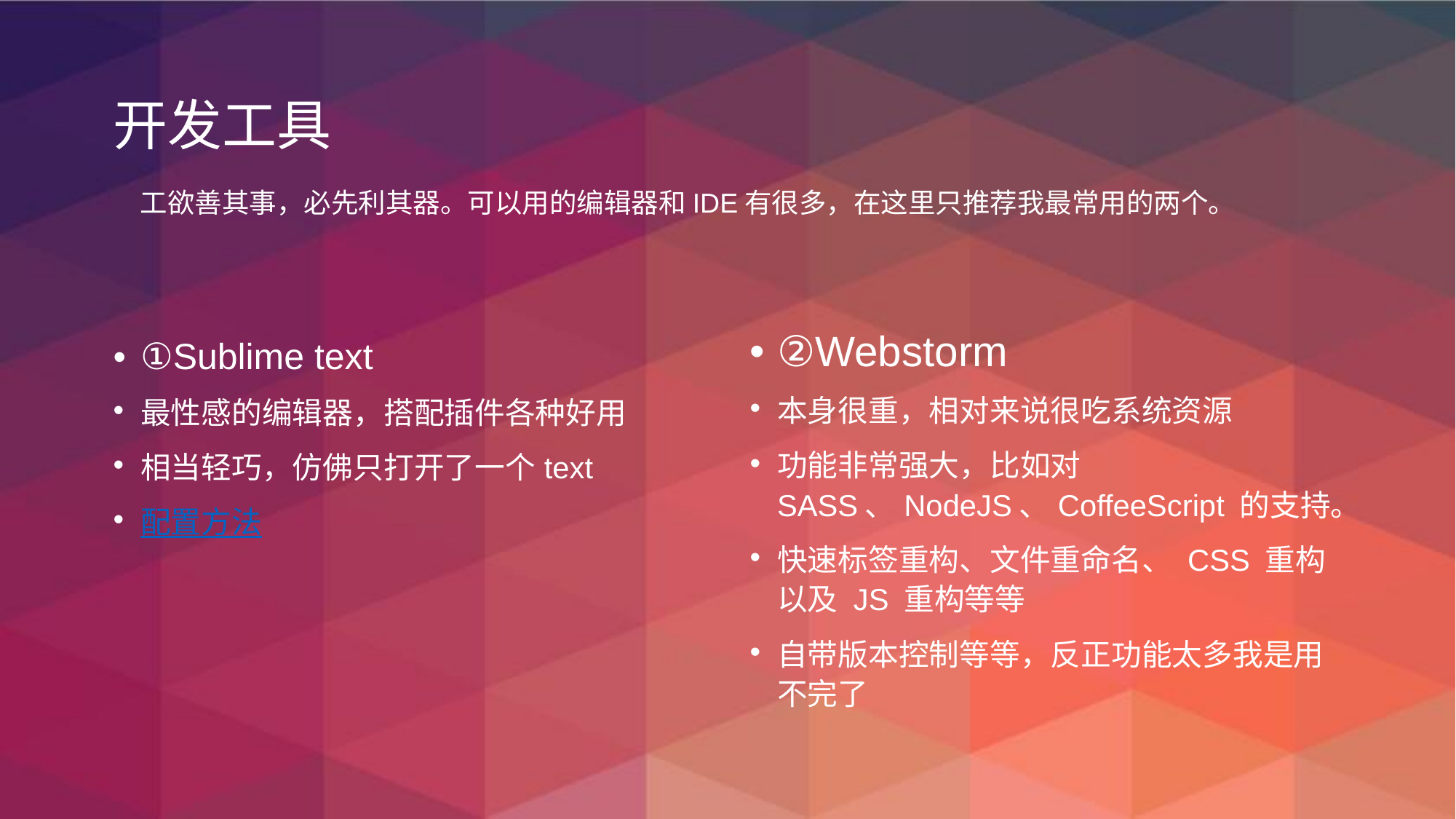

开发工具
工欲善其事，必先利其器。可以用的编辑器和IDE有很多，在这里只推荐我最常用的两个。

②Webstorm
本身很重，相对来说很吃系统资源
功能非常强大，比如对 SASS、NodeJS、CoffeeScript 的支持。
快速标签重构、文件重命名、 CSS 重构以及 JS 重构等等
自带版本控制等等，反正功能太多我是用不完了
①Sublime text
最性感的编辑器，搭配插件各种好用
相当轻巧，仿佛只打开了一个text
配置方法